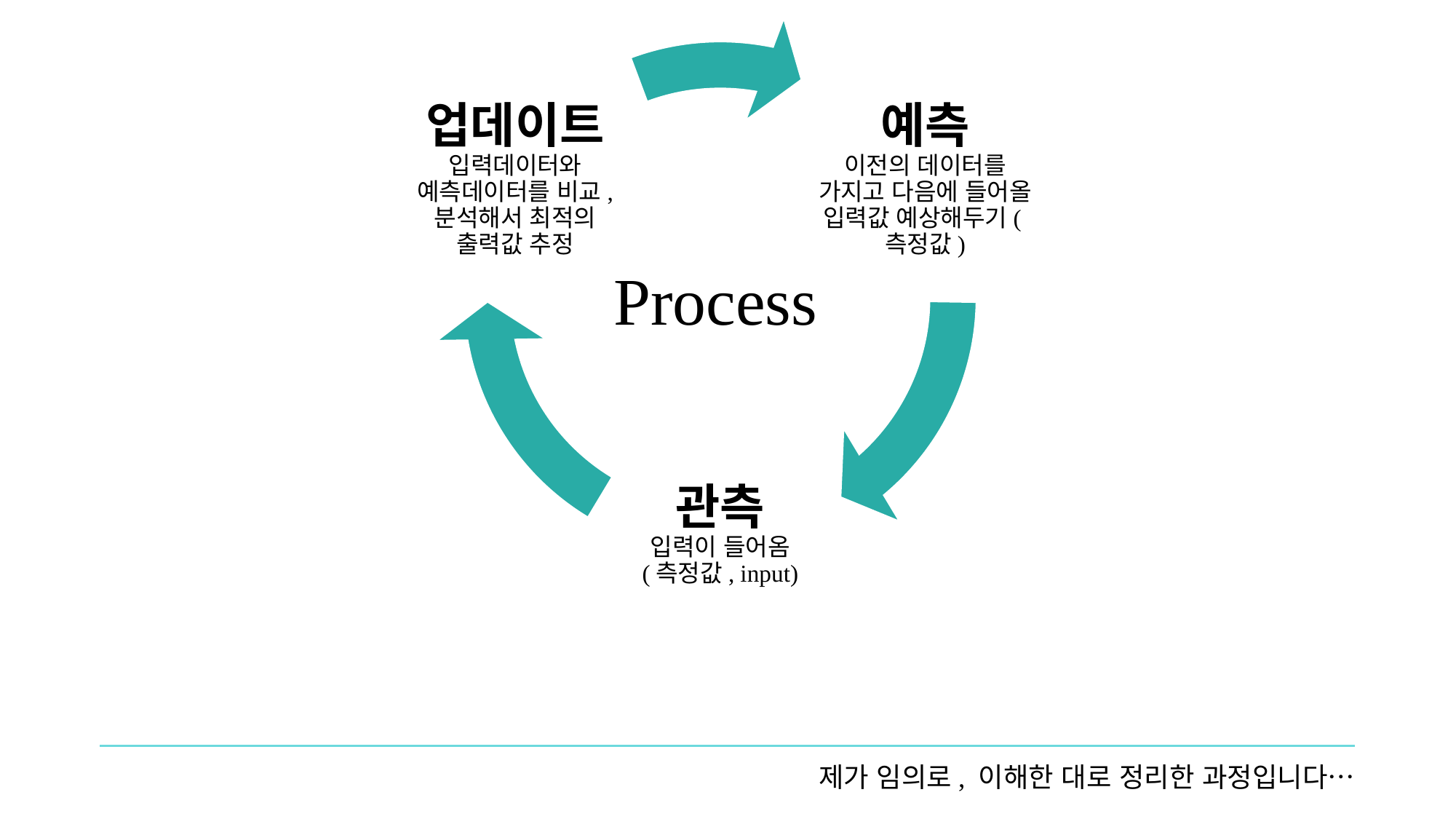

예측
이전의 데이터를 가지고 다음에 들어올 입력값 예상해두기(측정값)
관측
입력이 들어옴
(측정값, input)
업데이트
입력데이터와 예측데이터를 비교, 분석해서 최적의 출력값 추정
# Process
제가 임의로, 이해한 대로 정리한 과정입니다…